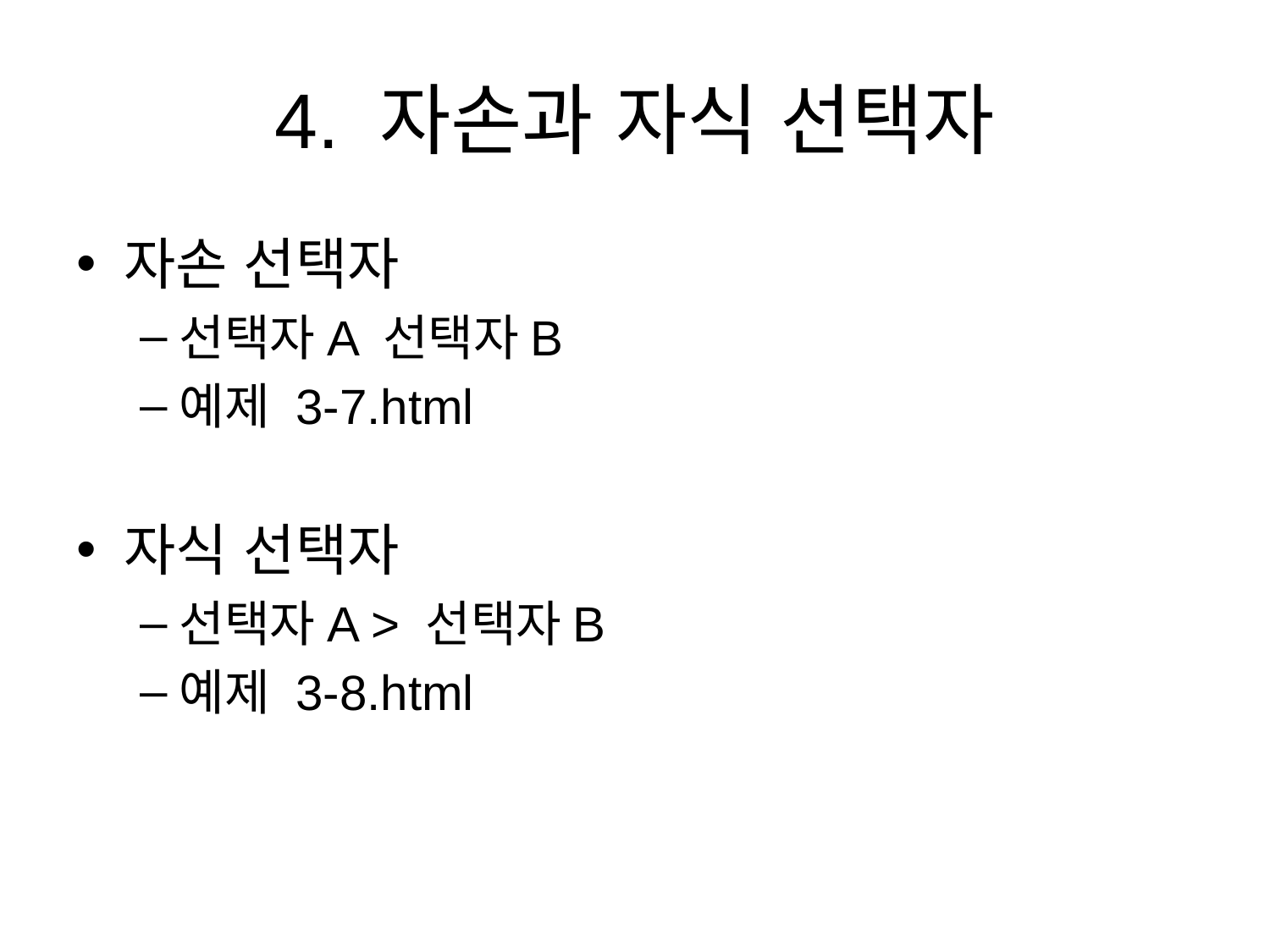

# 4. 자손과 자식 선택자
자손 선택자
선택자A 선택자B
예제 3-7.html

자식 선택자
선택자A > 선택자B
예제 3-8.html